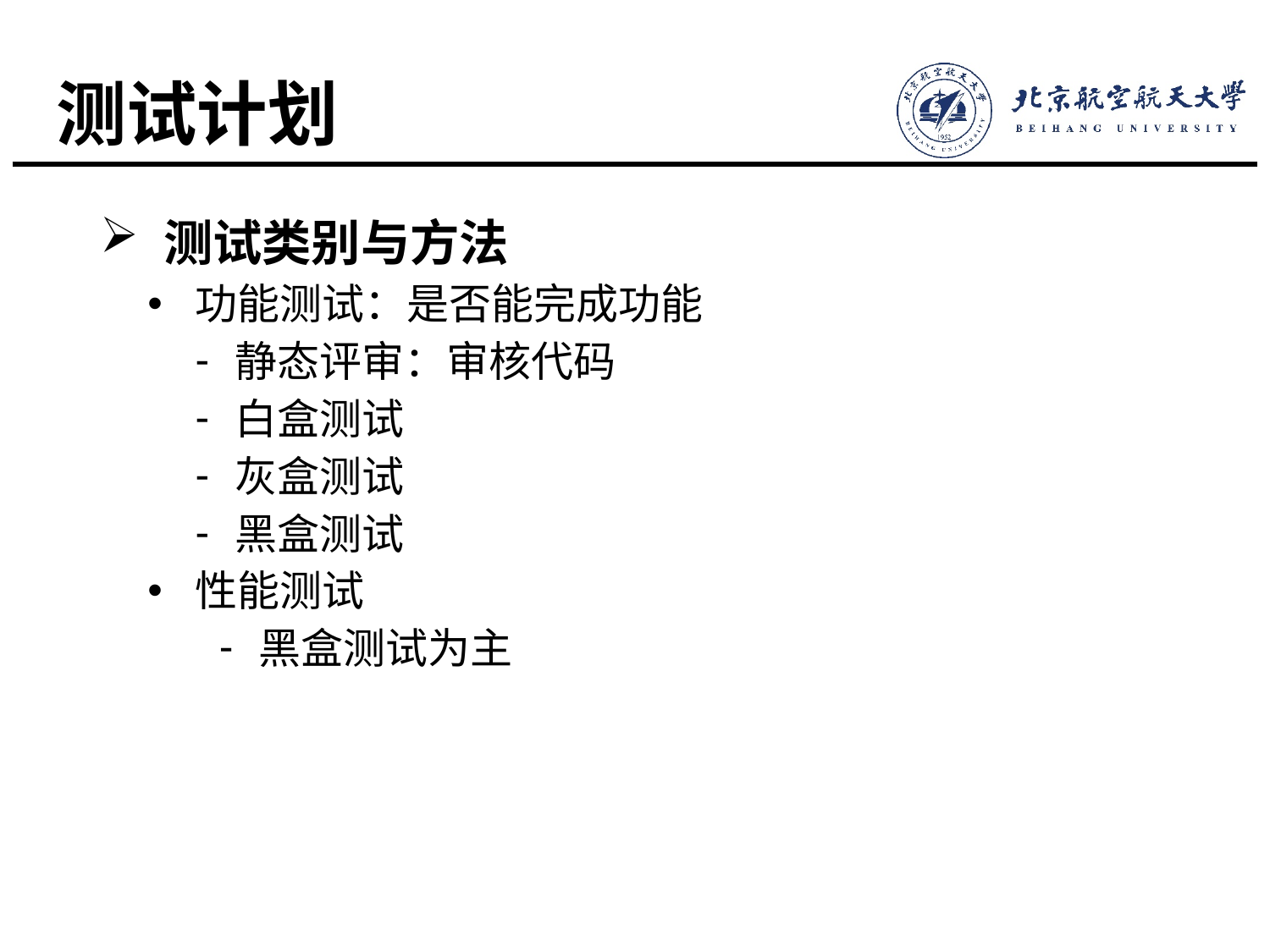

# 测试计划
测试类别与方法
功能测试：是否能完成功能
静态评审：审核代码
白盒测试
灰盒测试
黑盒测试
性能测试
黑盒测试为主

14